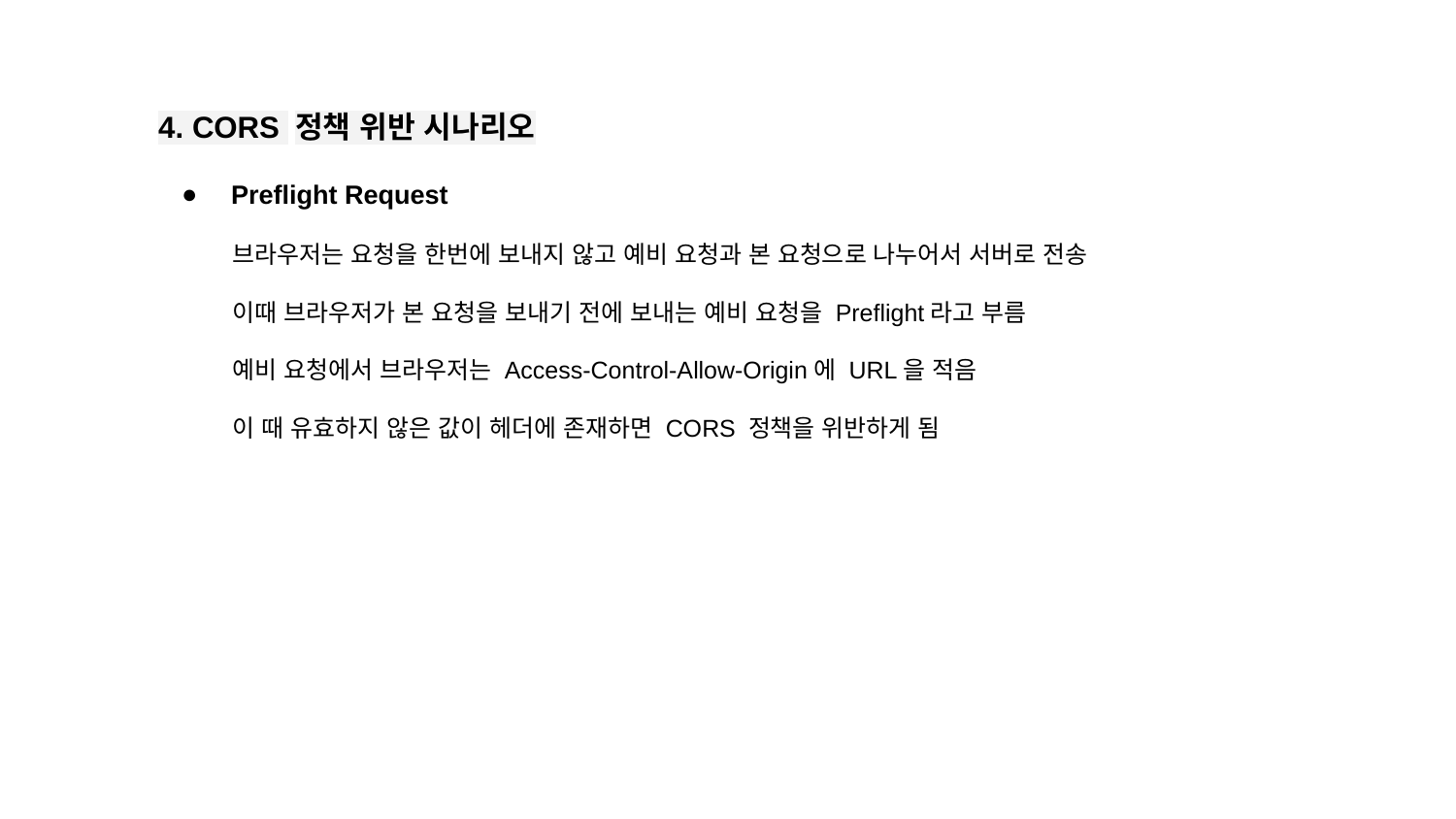

4. CORS 정책 위반 시나리오

Preflight Request

브라우저는 요청을 한번에 보내지 않고 예비 요청과 본 요청으로 나누어서 서버로 전송

이때 브라우저가 본 요청을 보내기 전에 보내는 예비 요청을 Preflight라고 부름

예비 요청에서 브라우저는 Access-Control-Allow-Origin에 URL을 적음

이 때 유효하지 않은 값이 헤더에 존재하면 CORS 정책을 위반하게 됨